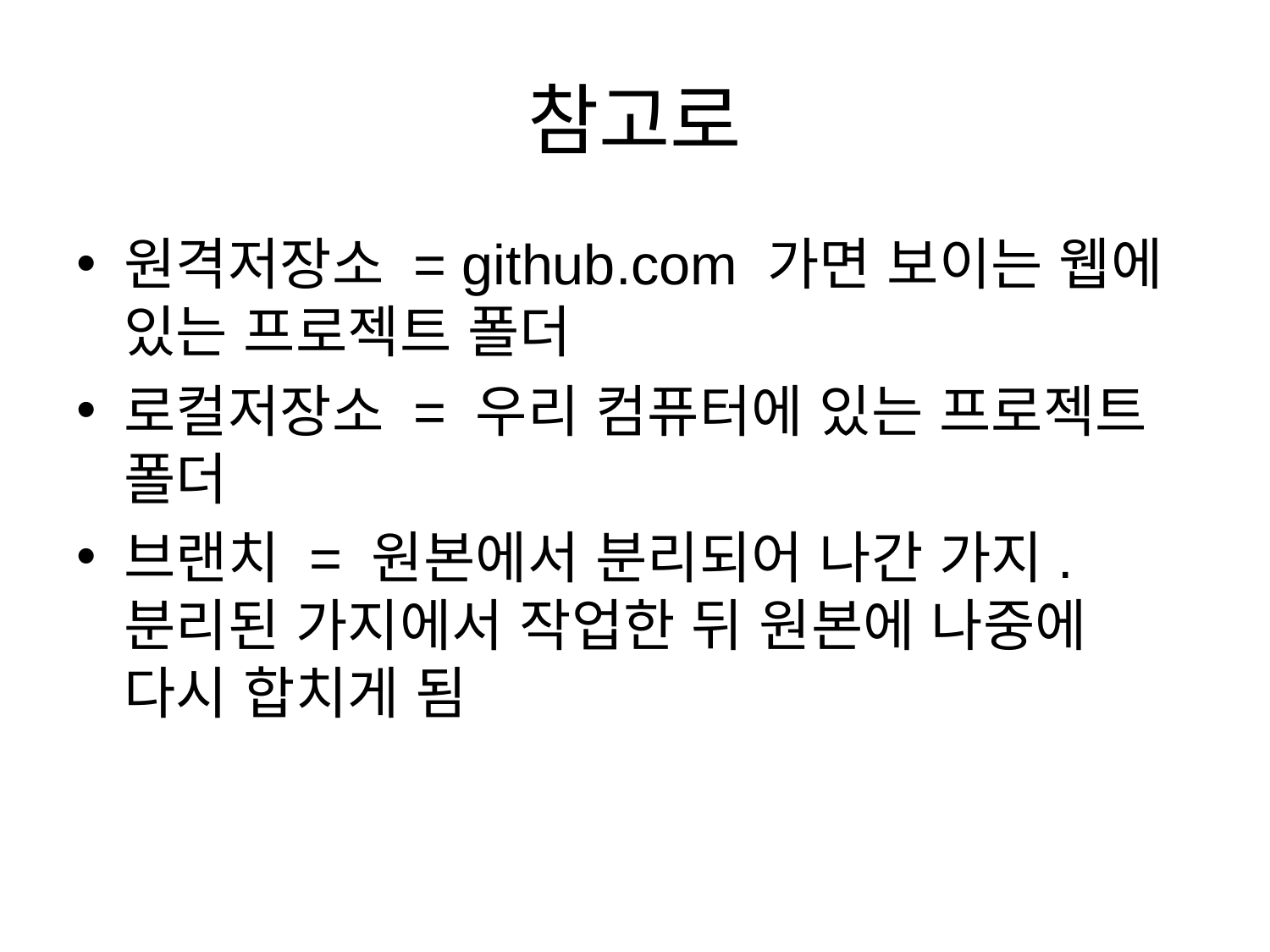

# 참고로
원격저장소 = github.com 가면 보이는 웹에 있는 프로젝트 폴더
로컬저장소 = 우리 컴퓨터에 있는 프로젝트 폴더
브랜치 = 원본에서 분리되어 나간 가지.     분리된 가지에서 작업한 뒤 원본에 나중에 다시 합치게 됨